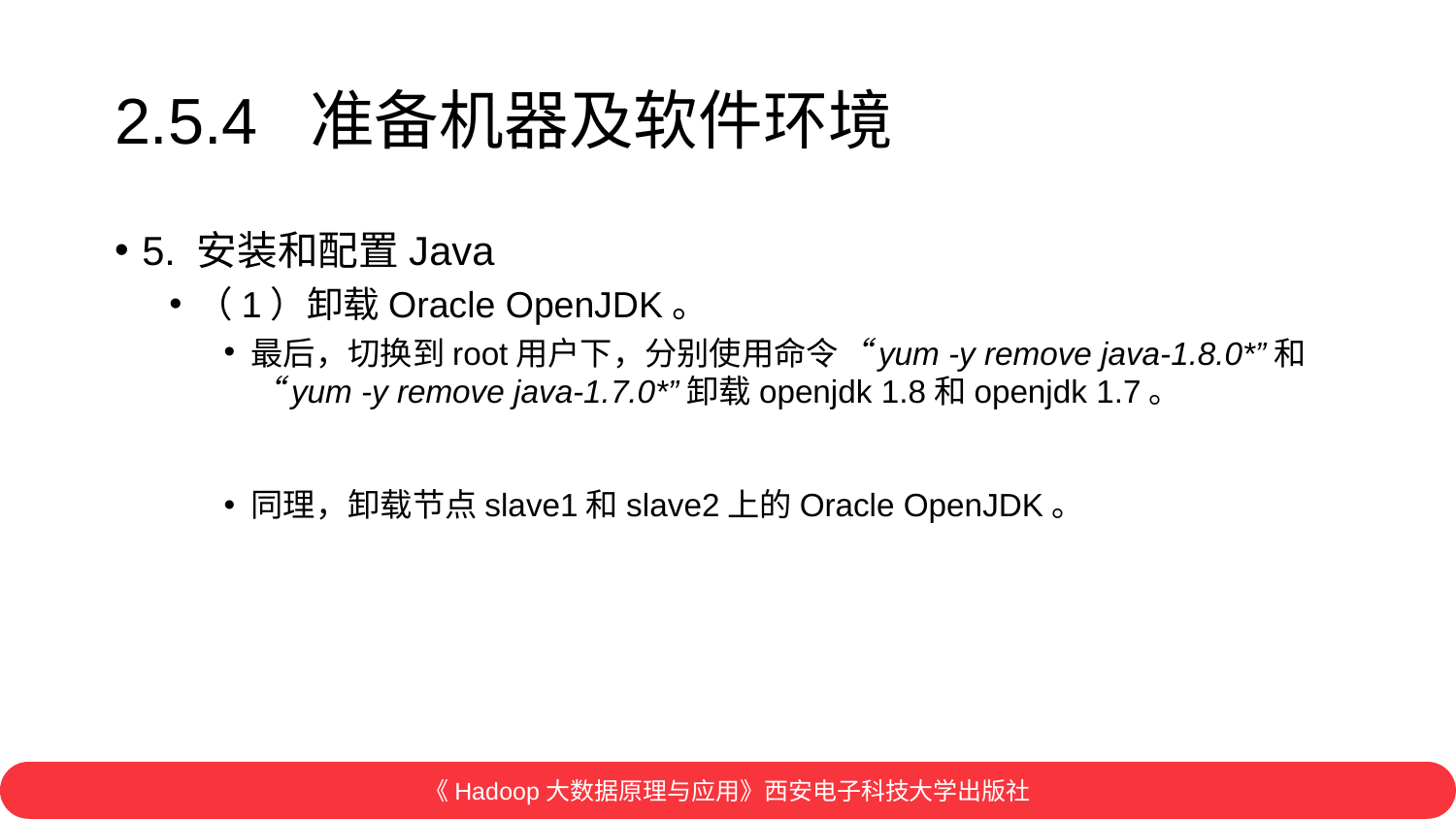

# 2.5.4  准备机器及软件环境
5. 安装和配置Java
（1）卸载Oracle OpenJDK。
最后，切换到root用户下，分别使用命令“yum -y remove java-1.8.0*”和“yum -y remove java-1.7.0*”卸载openjdk 1.8和openjdk 1.7。

同理，卸载节点slave1和slave2上的Oracle OpenJDK。